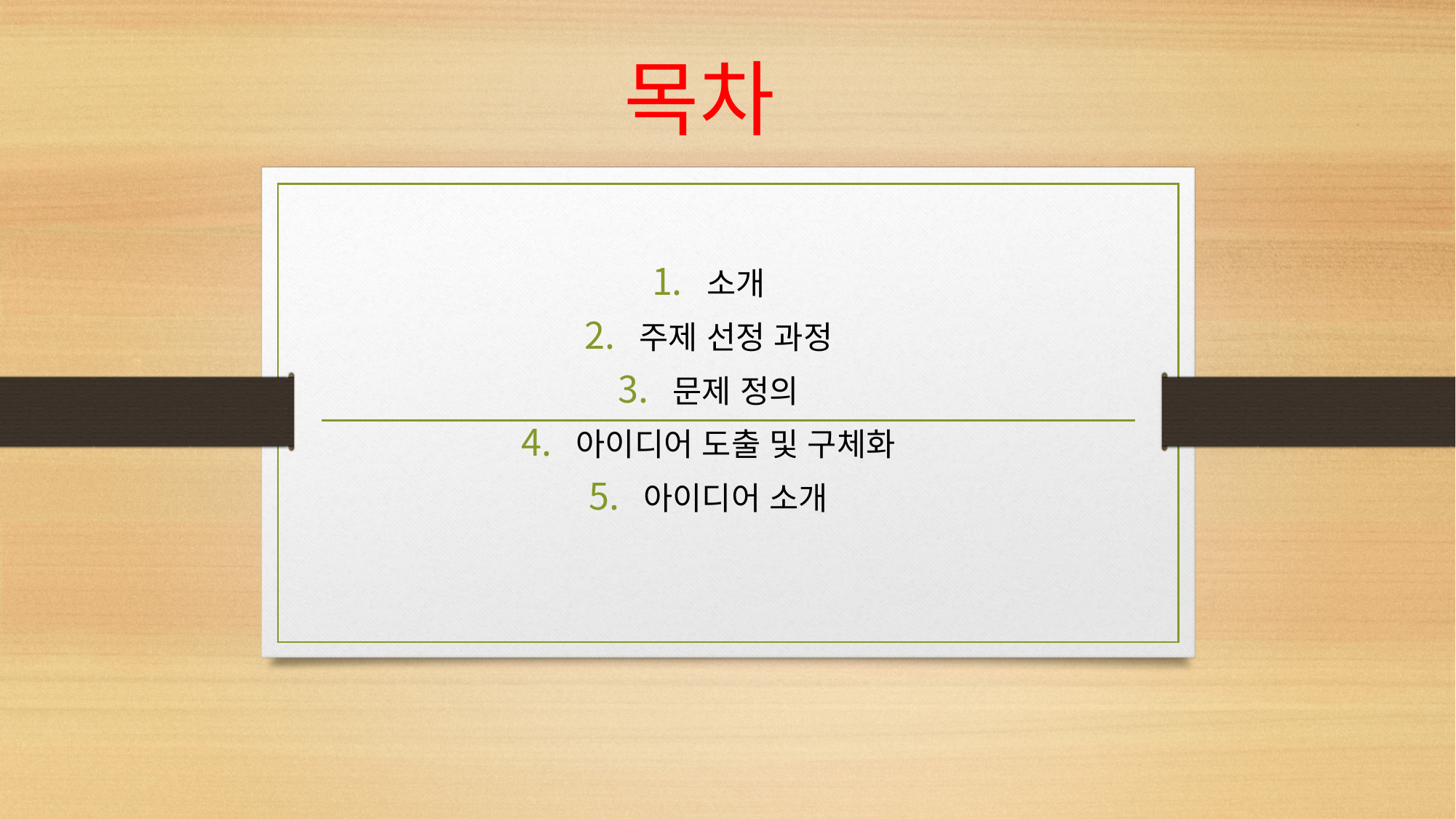

# 목차
소개
주제 선정 과정
문제 정의
아이디어 도출 및 구체화
아이디어 소개